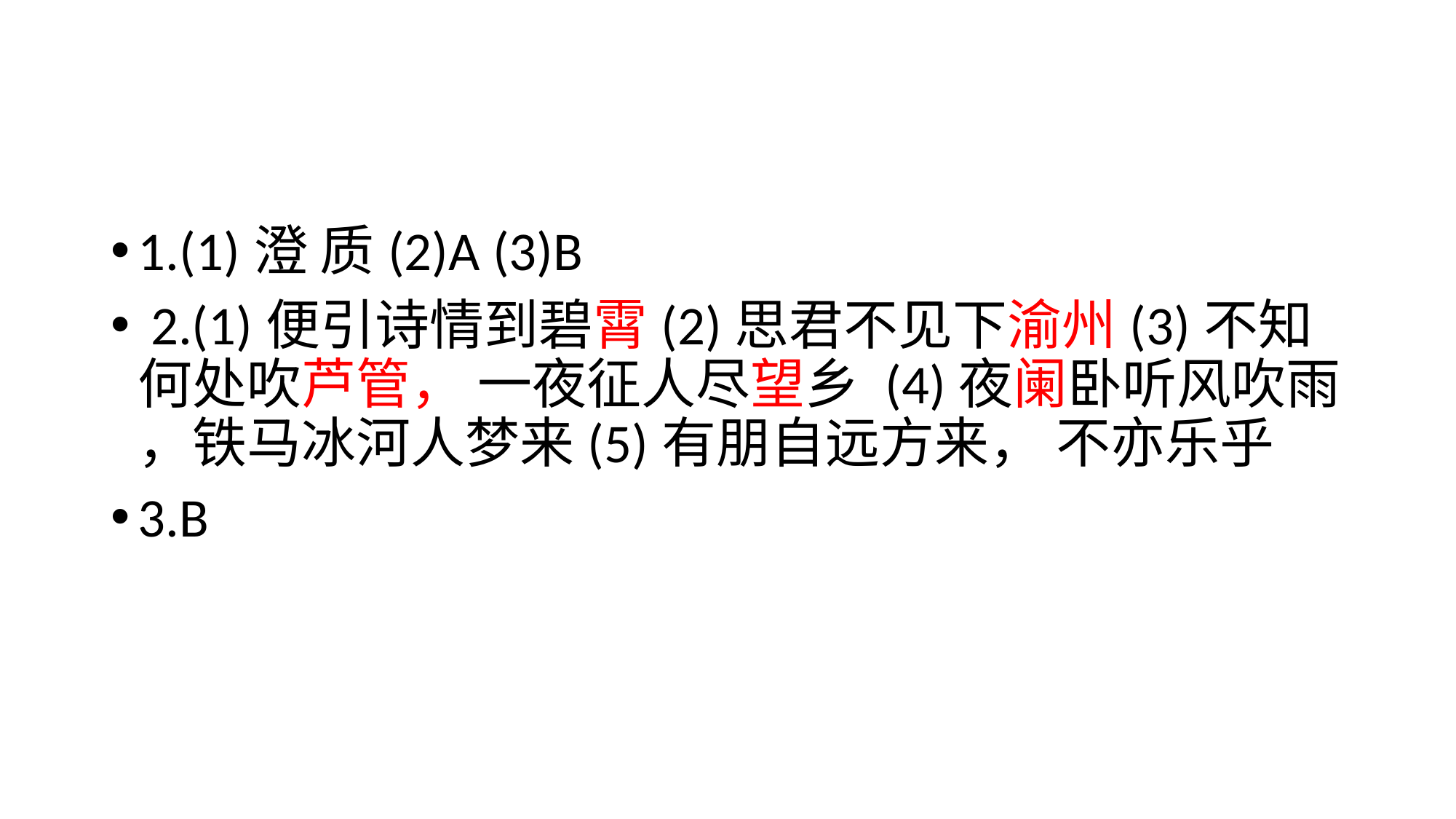

#
1.(1)澄 质(2)A (3)B
 2.(1)便引诗情到碧霄(2)思君不见下渝州(3)不知何处吹芦管， 一夜征人尽望乡 (4)夜阑卧听风吹雨 ，铁马冰河人梦来(5)有朋自远方来， 不亦乐乎
3.B